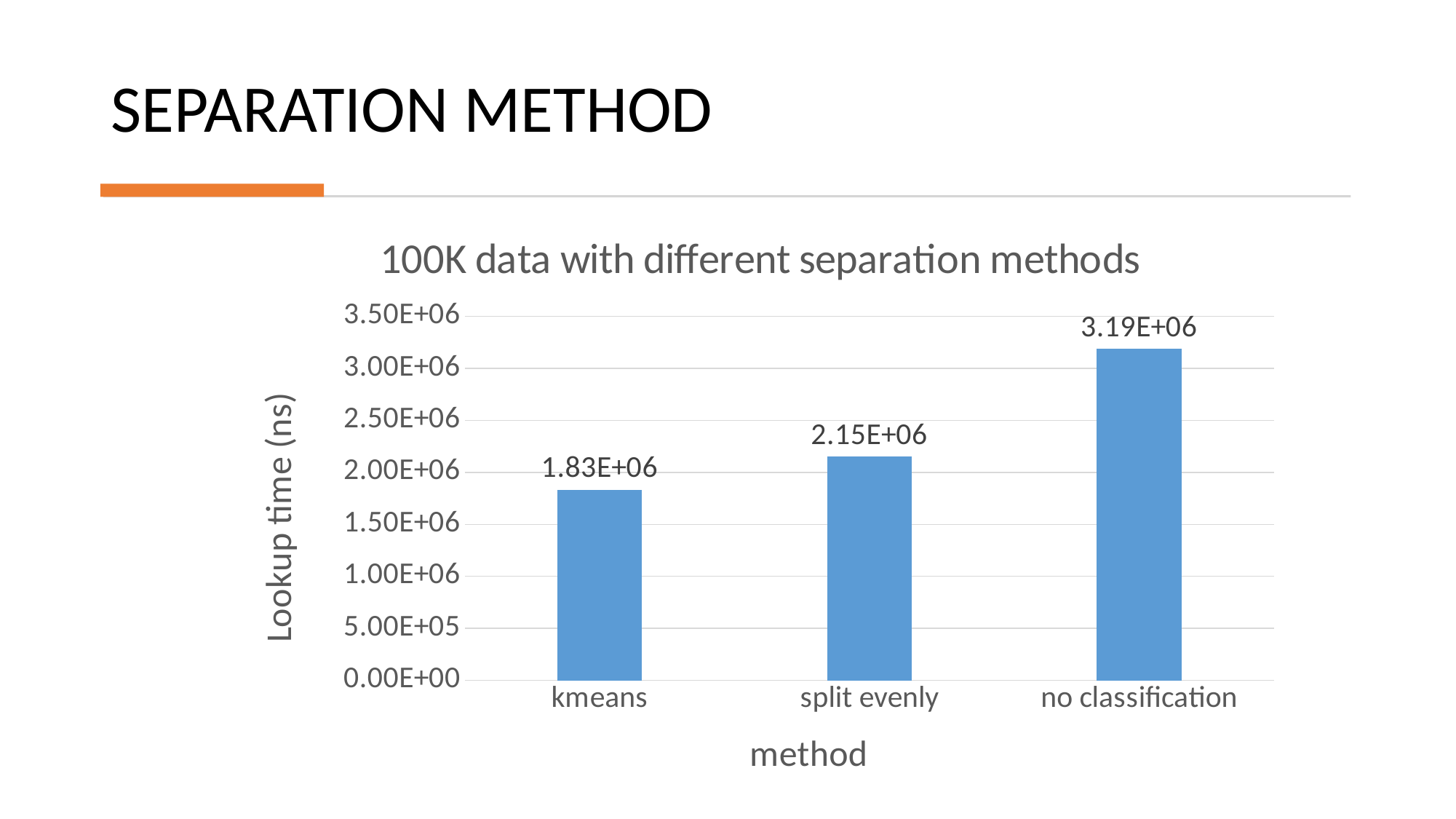

# SEPARATION METHOD

### Chart: 100K data with different separation methods

| Category | 數列 1 |
|---|---|
| kmeans | 1834380.0 |
| split evenly | 2153290.0 |
| no classification | 3190163.3333333335 |